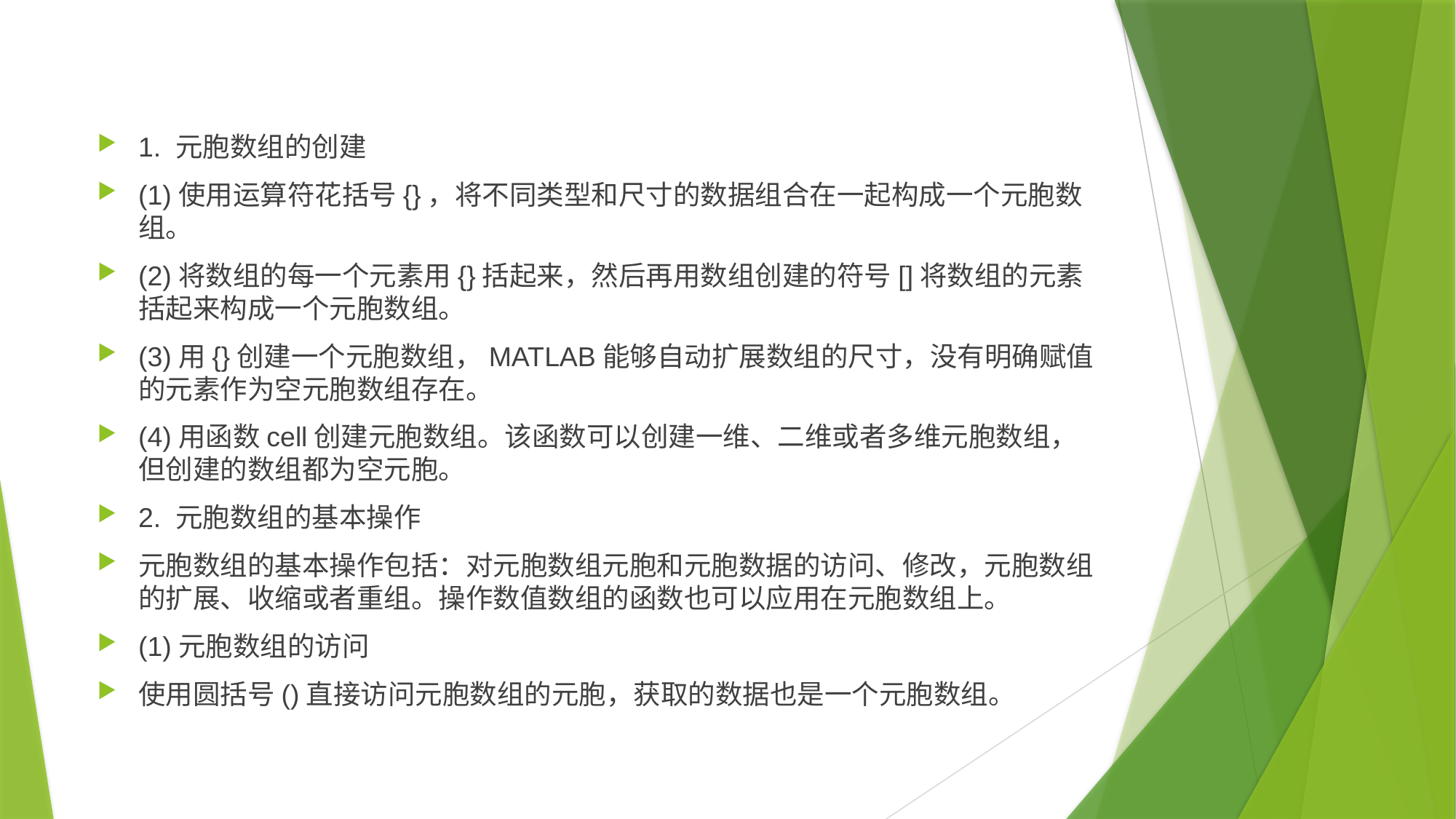

1. 元胞数组的创建
(1)使用运算符花括号{}，将不同类型和尺寸的数据组合在一起构成一个元胞数组。
(2)将数组的每一个元素用{}括起来，然后再用数组创建的符号[]将数组的元素括起来构成一个元胞数组。
(3)用{}创建一个元胞数组，MATLAB能够自动扩展数组的尺寸，没有明确赋值的元素作为空元胞数组存在。
(4)用函数cell创建元胞数组。该函数可以创建一维、二维或者多维元胞数组，但创建的数组都为空元胞。
2. 元胞数组的基本操作
元胞数组的基本操作包括：对元胞数组元胞和元胞数据的访问、修改，元胞数组的扩展、收缩或者重组。操作数值数组的函数也可以应用在元胞数组上。
(1)元胞数组的访问
使用圆括号()直接访问元胞数组的元胞，获取的数据也是一个元胞数组。